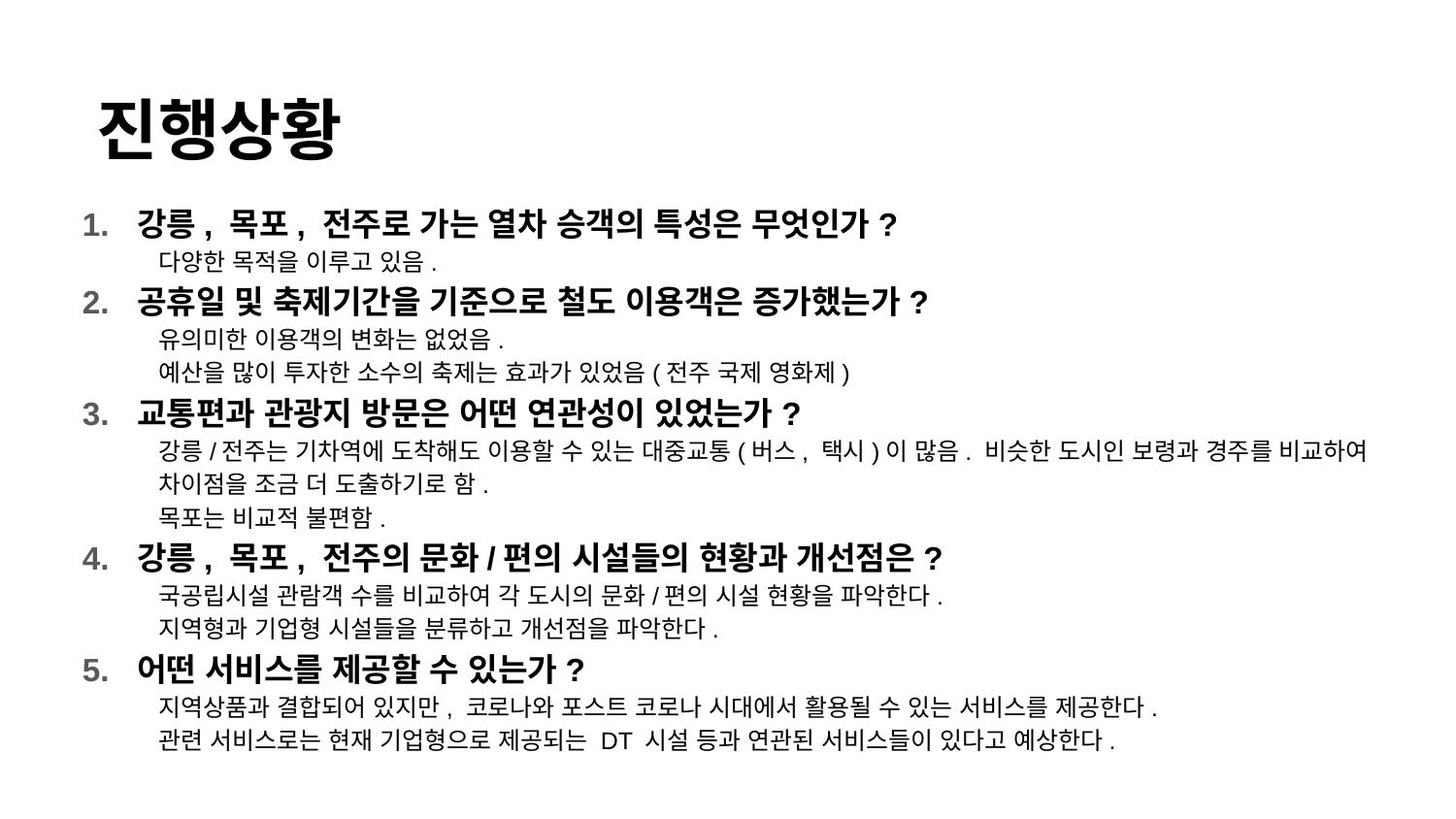

진행상황
강릉, 목포, 전주로 가는 열차 승객의 특성은 무엇인가?
다양한 목적을 이루고 있음.
공휴일 및 축제기간을 기준으로 철도 이용객은 증가했는가?
유의미한 이용객의 변화는 없었음.
예산을 많이 투자한 소수의 축제는 효과가 있었음(전주 국제 영화제)
교통편과 관광지 방문은 어떤 연관성이 있었는가?
강릉/전주는 기차역에 도착해도 이용할 수 있는 대중교통(버스, 택시)이 많음. 비슷한 도시인 보령과 경주를 비교하여 차이점을 조금 더 도출하기로 함.
목포는 비교적 불편함.
강릉, 목포, 전주의 문화/편의 시설들의 현황과 개선점은?
국공립시설 관람객 수를 비교하여 각 도시의 문화/편의 시설 현황을 파악한다.
지역형과 기업형 시설들을 분류하고 개선점을 파악한다.
어떤 서비스를 제공할 수 있는가?
지역상품과 결합되어 있지만, 코로나와 포스트 코로나 시대에서 활용될 수 있는 서비스를 제공한다.
관련 서비스로는 현재 기업형으로 제공되는 DT 시설 등과 연관된 서비스들이 있다고 예상한다.